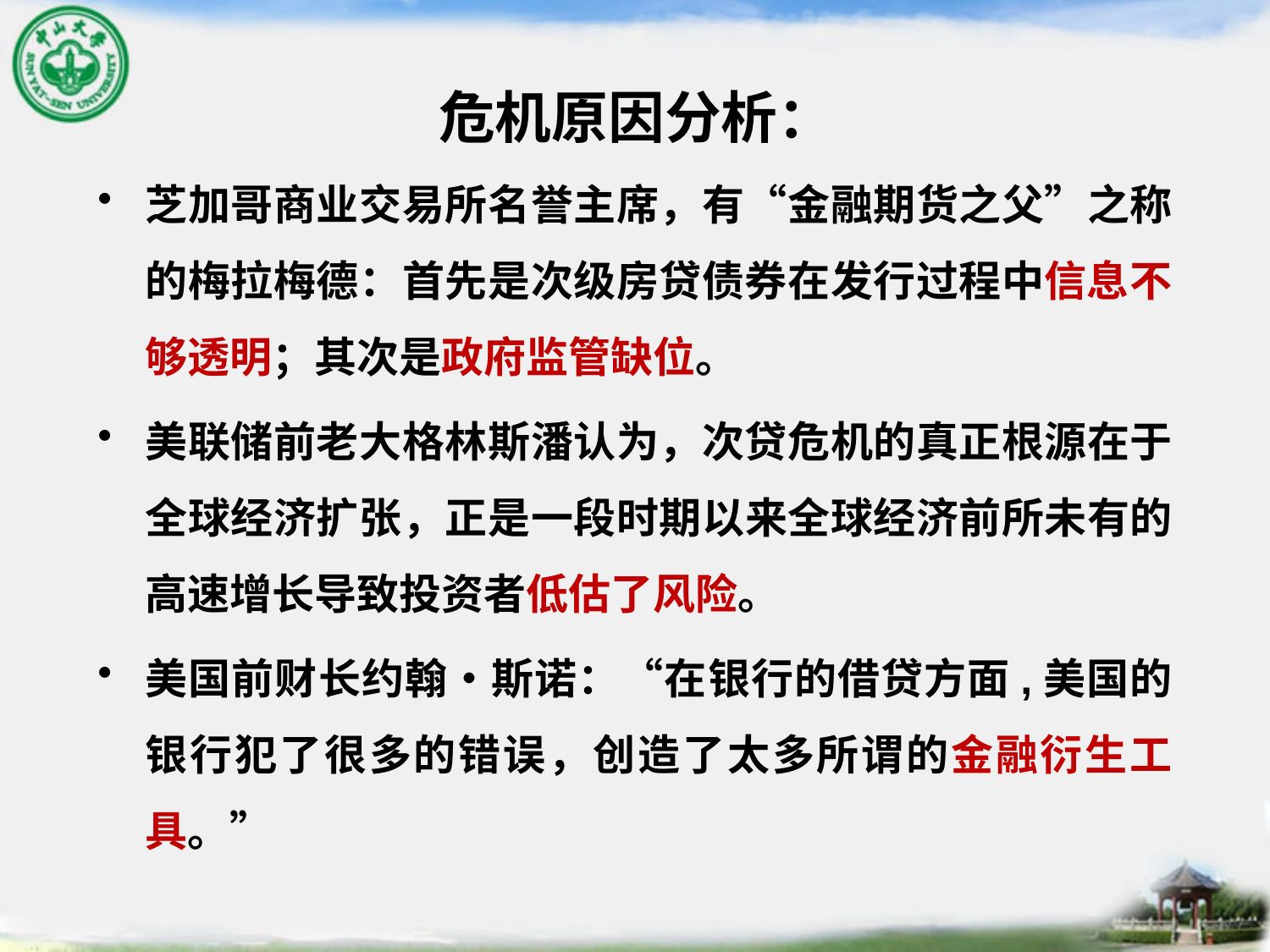

# 危机原因分析：
芝加哥商业交易所名誉主席，有“金融期货之父”之称的梅拉梅德：首先是次级房贷债券在发行过程中信息不够透明；其次是政府监管缺位。
美联储前老大格林斯潘认为，次贷危机的真正根源在于全球经济扩张，正是一段时期以来全球经济前所未有的高速增长导致投资者低估了风险。
美国前财长约翰•斯诺：“在银行的借贷方面,美国的银行犯了很多的错误，创造了太多所谓的金融衍生工具。”